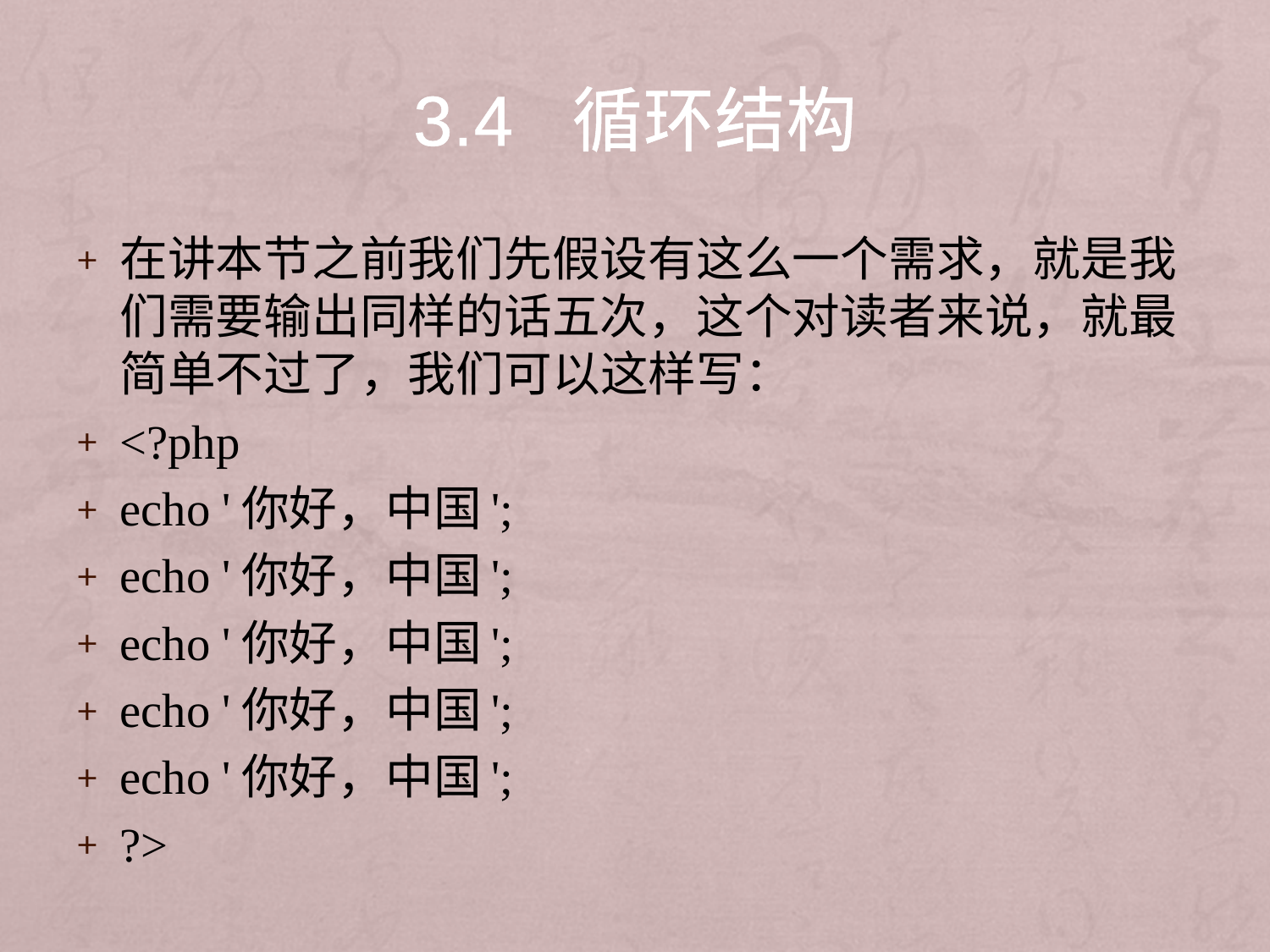

# 3.4  循环结构
在讲本节之前我们先假设有这么一个需求，就是我们需要输出同样的话五次，这个对读者来说，就最简单不过了，我们可以这样写：
<?php
echo '你好，中国';
echo '你好，中国';
echo '你好，中国';
echo '你好，中国';
echo '你好，中国';
?>